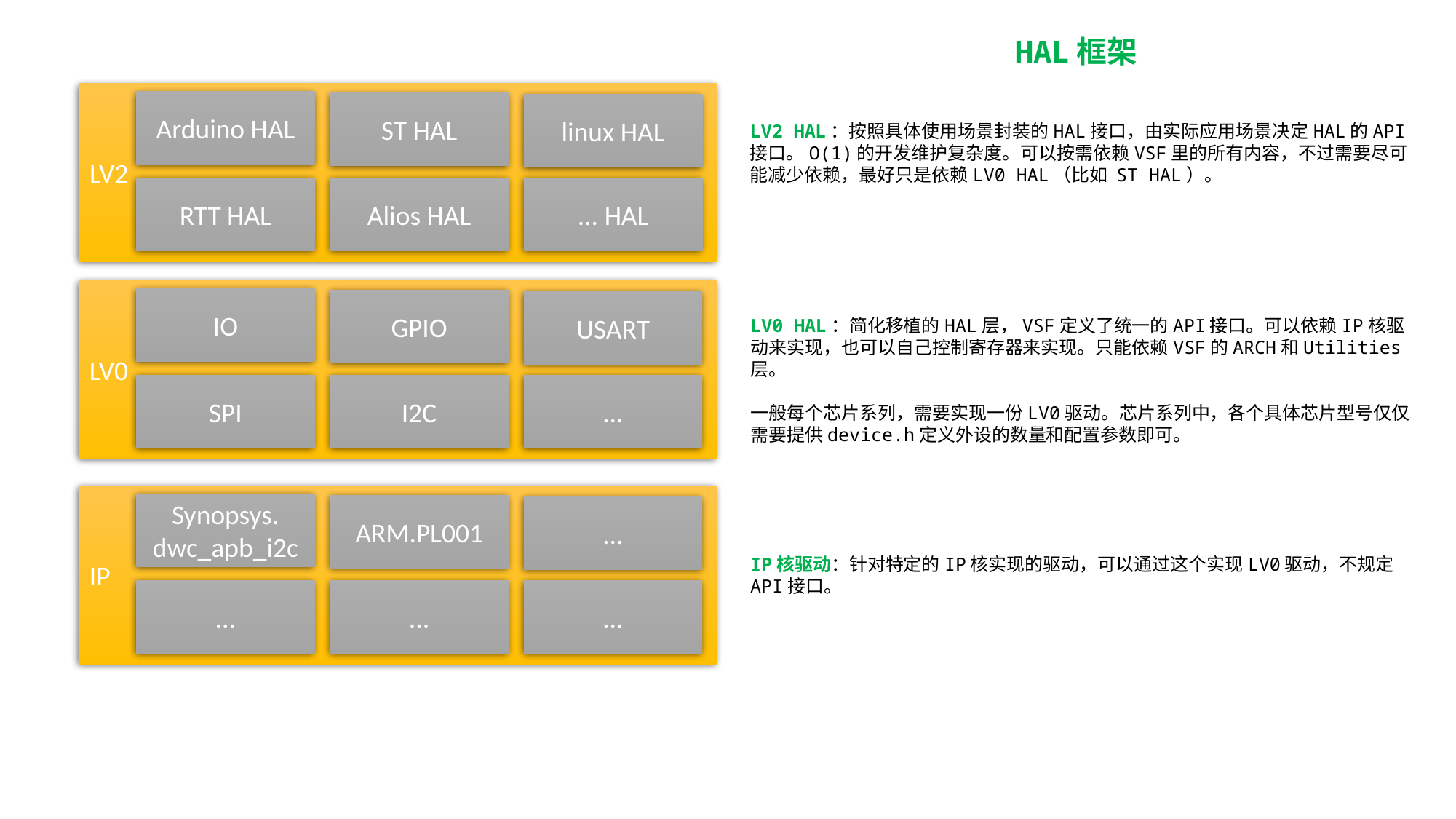

HAL框架
LV2
Arduino HAL
ST HAL
linux HAL
LV2 HAL：按照具体使用场景封装的HAL接口，由实际应用场景决定HAL的API接口。O(1)的开发维护复杂度。可以按需依赖VSF里的所有内容，不过需要尽可能减少依赖，最好只是依赖LV0 HAL（比如 ST HAL）。
RTT HAL
Alios HAL
... HAL
LV0
IO
GPIO
USART
LV0 HAL：简化移植的HAL层，VSF定义了统一的API接口。可以依赖IP核驱动来实现，也可以自己控制寄存器来实现。只能依赖VSF的ARCH和Utilities层。

一般每个芯片系列，需要实现一份LV0驱动。芯片系列中，各个具体芯片型号仅仅需要提供device.h定义外设的数量和配置参数即可。
SPI
I2C
...
IP
Synopsys.
dwc_apb_i2c
ARM.PL001
...
IP核驱动：针对特定的IP核实现的驱动，可以通过这个实现LV0驱动，不规定API接口。
...
...
...